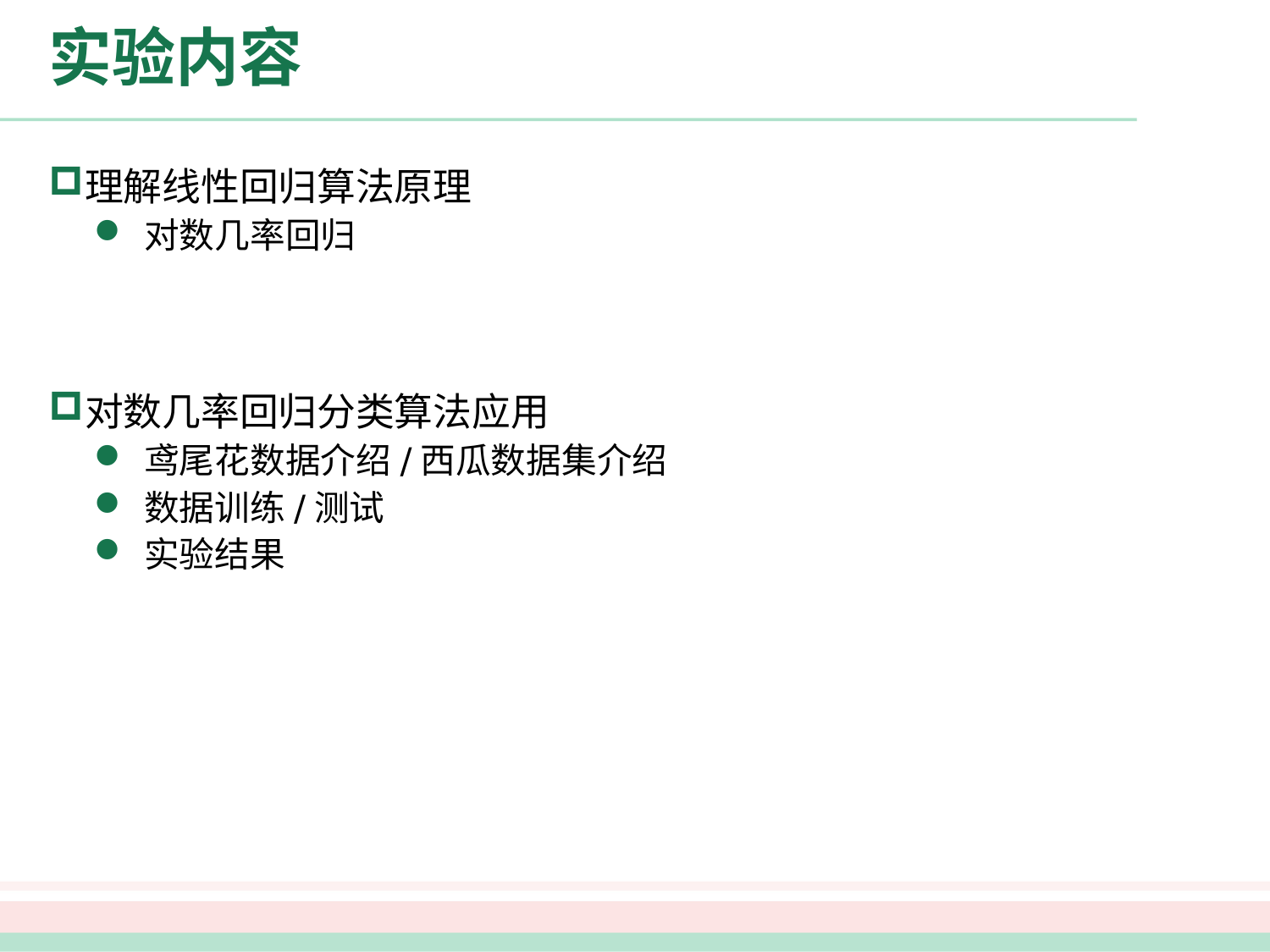

# 实验内容
理解线性回归算法原理
对数几率回归

对数几率回归分类算法应用
鸢尾花数据介绍/西瓜数据集介绍
数据训练/测试
实验结果